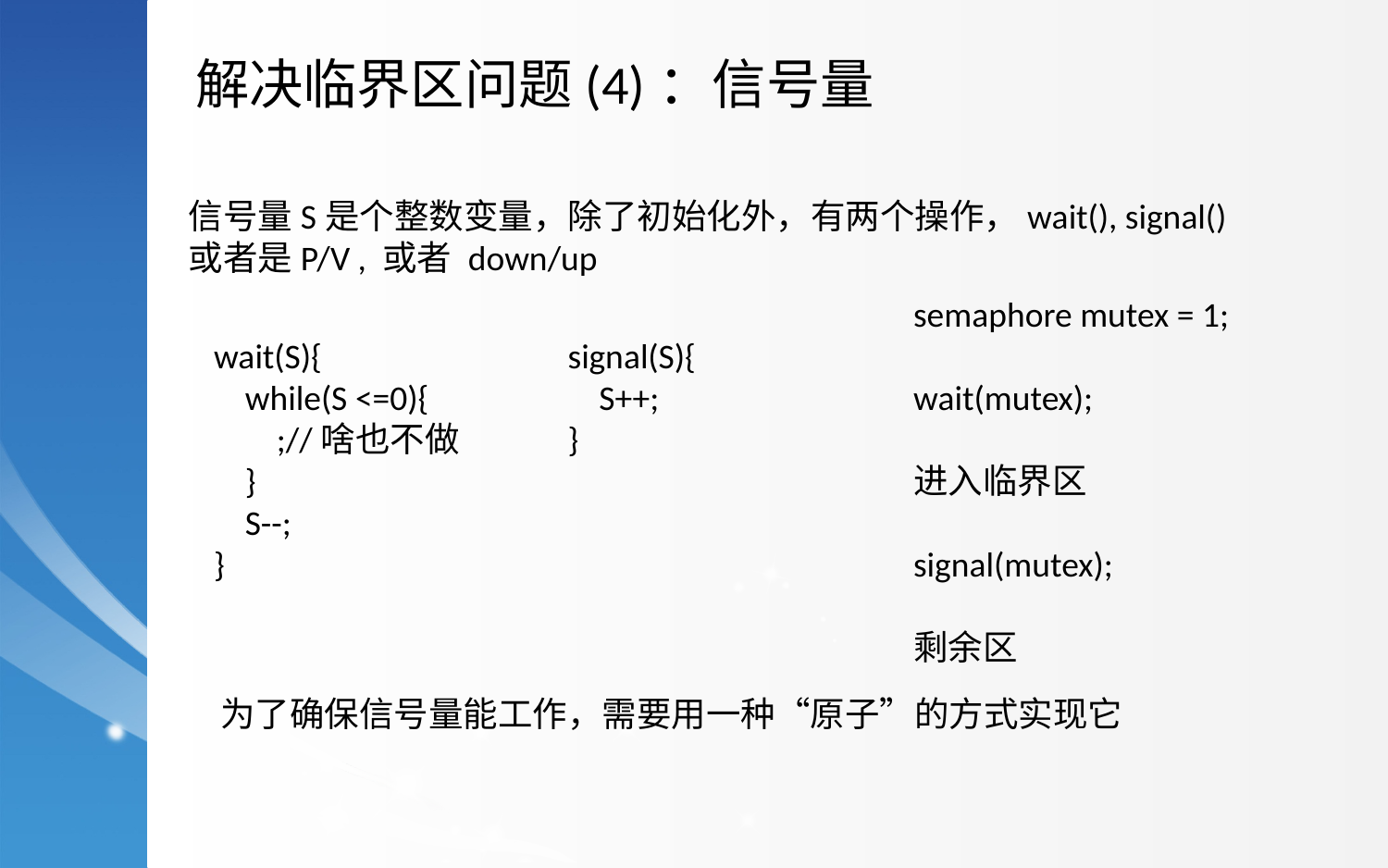

解决临界区问题(4)：信号量
信号量S是个整数变量，除了初始化外，有两个操作，wait(), signal()
或者是P/V , 或者 down/up

semaphore mutex = 1;

wait(mutex);

进入临界区

signal(mutex);

剩余区
wait(S){
    while(S <=0){
        ;//啥也不做
    }
    S--;
}
signal(S){
    S++;
}
为了确保信号量能工作，需要用一种“原子”的方式实现它